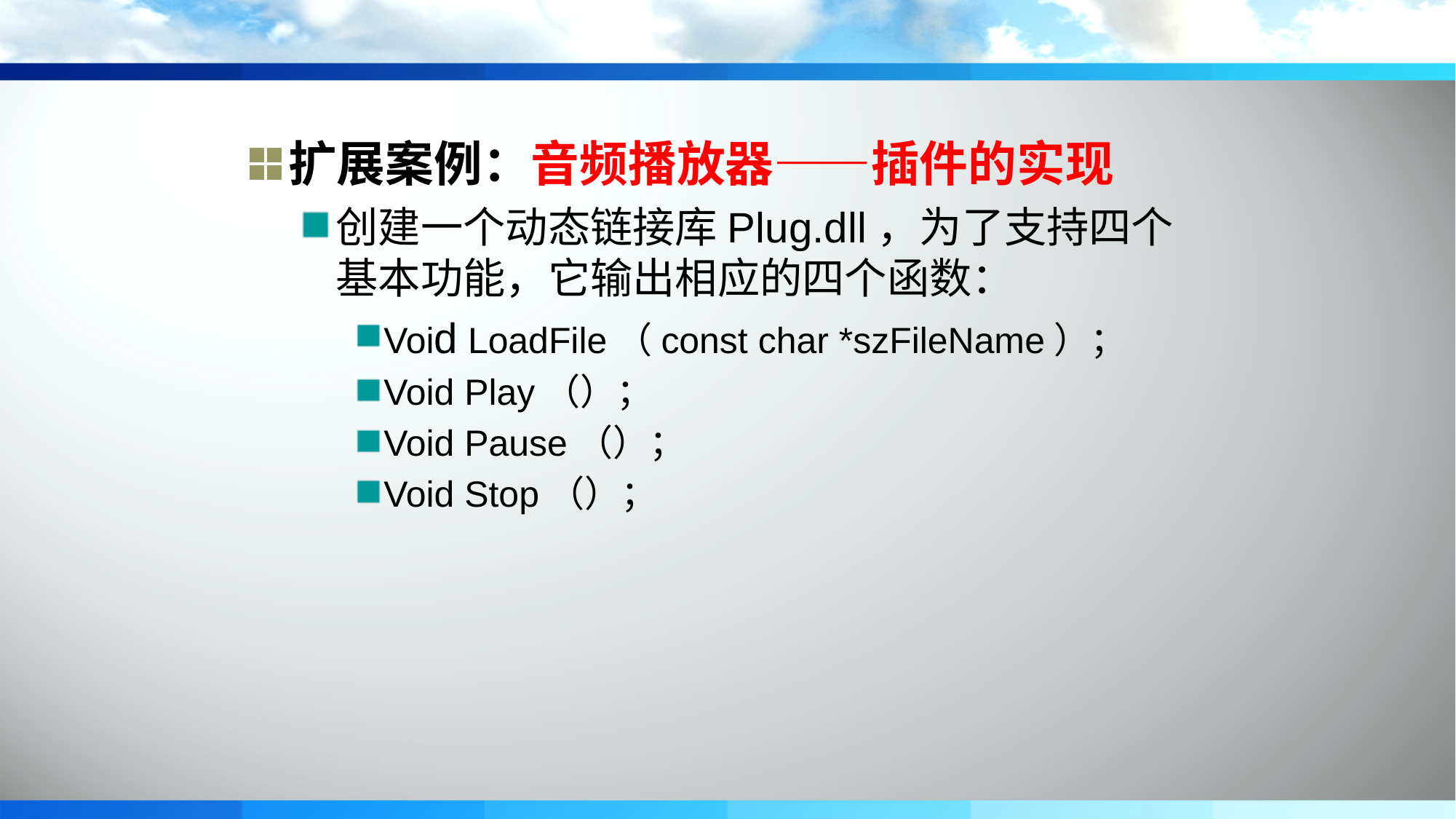

扩展案例：音频播放器——插件的实现
创建一个动态链接库Plug.dll，为了支持四个基本功能，它输出相应的四个函数：
Void LoadFile（const char *szFileName）；
Void Play（）；
Void Pause（）；
Void Stop（）；